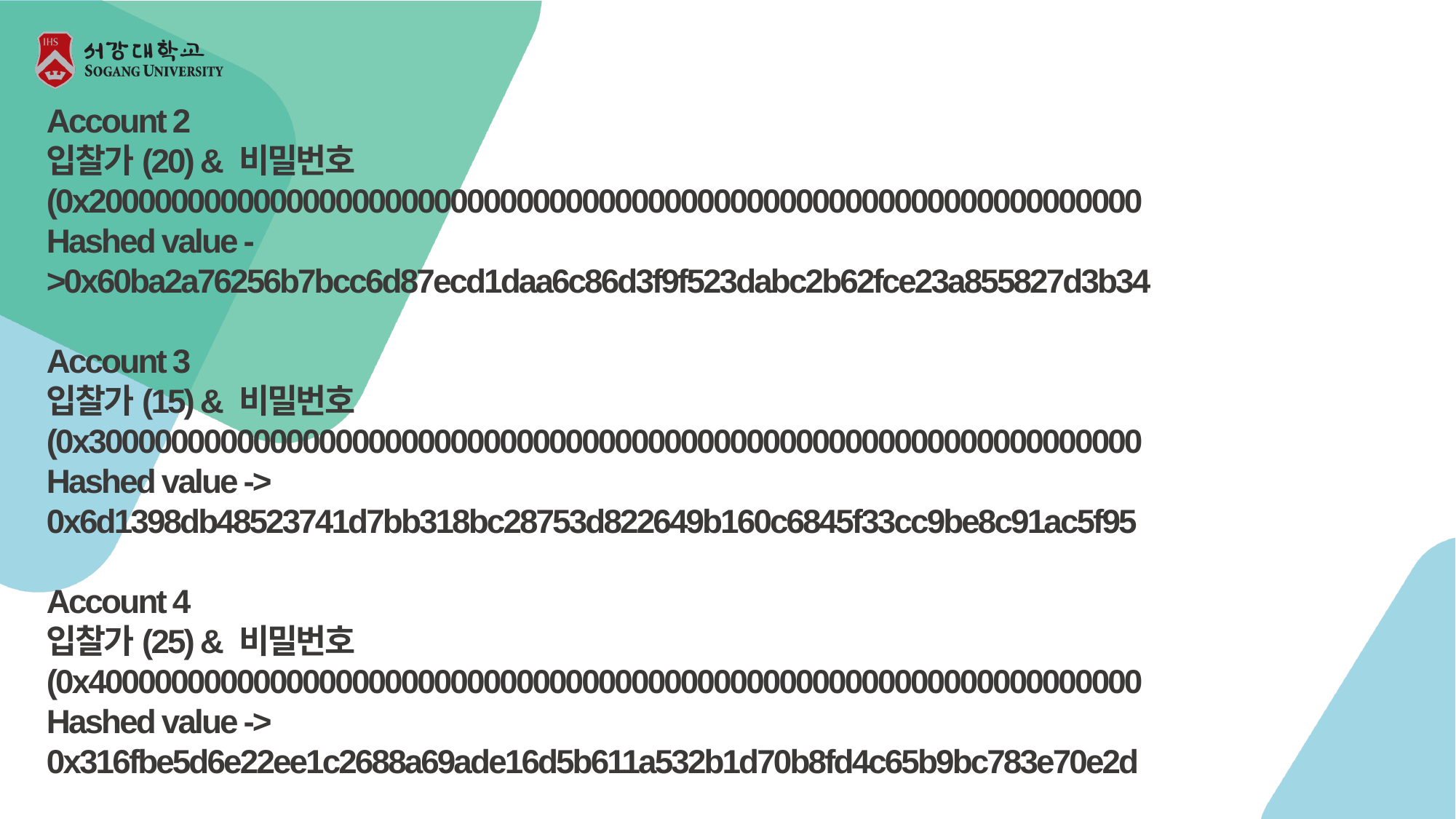

Account 2
입찰가(20) & 비밀번호(0x2000000000000000000000000000000000000000000000000000000000000000
Hashed value ->0x60ba2a76256b7bcc6d87ecd1daa6c86d3f9f523dabc2b62fce23a855827d3b34

Account 3
입찰가(15) & 비밀번호(0x3000000000000000000000000000000000000000000000000000000000000000
Hashed value -> 0x6d1398db48523741d7bb318bc28753d822649b160c6845f33cc9be8c91ac5f95

Account 4
입찰가(25) & 비밀번호(0x4000000000000000000000000000000000000000000000000000000000000000
Hashed value -> 0x316fbe5d6e22ee1c2688a69ade16d5b611a532b1d70b8fd4c65b9bc783e70e2d